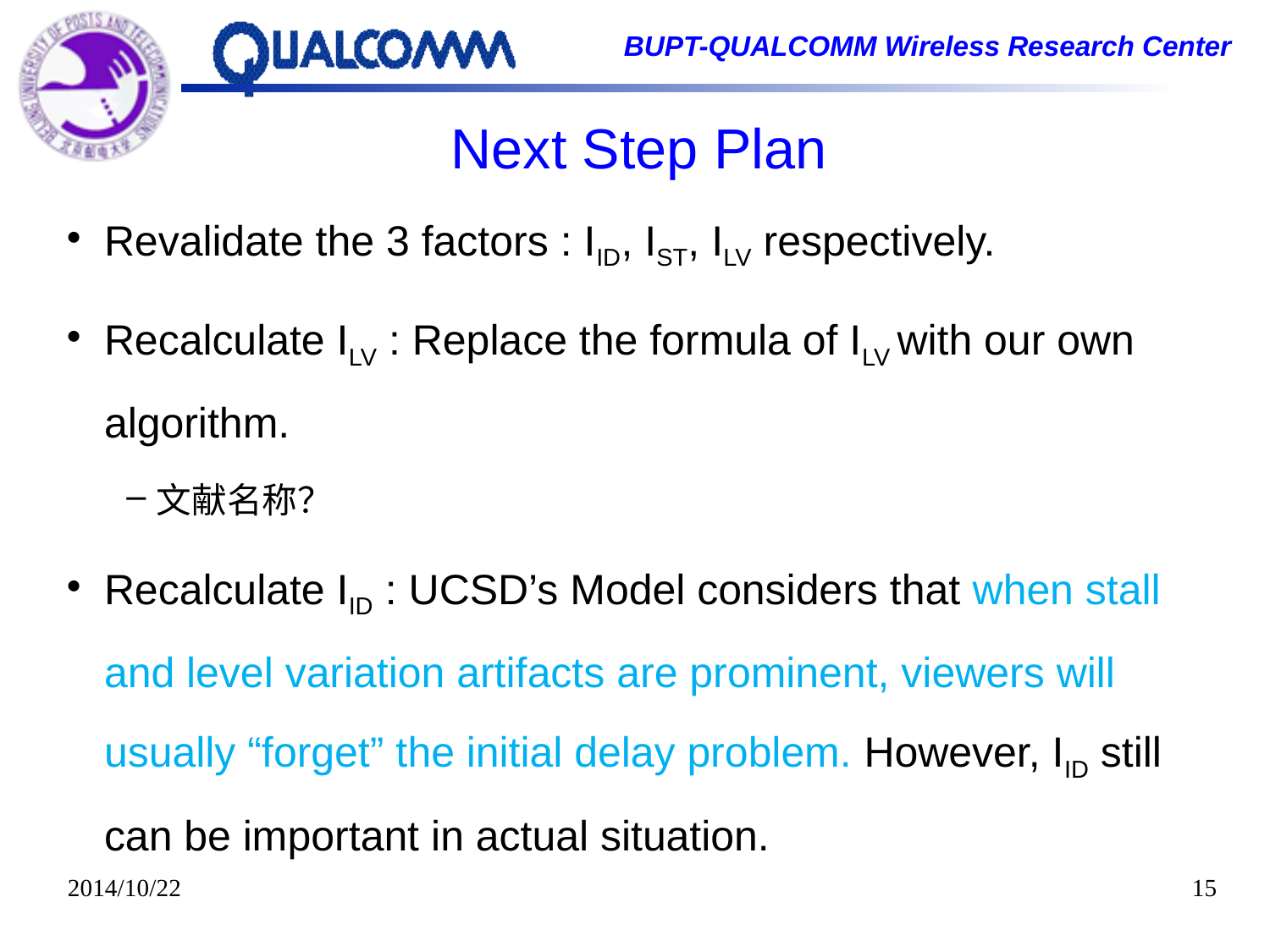

# Next Step Plan
Revalidate the 3 factors : IID, IST, ILV respectively.
Recalculate ILV : Replace the formula of ILV with our own algorithm.
文献名称？
Recalculate IID : UCSD’s Model considers that when stall and level variation artifacts are prominent, viewers will usually “forget” the initial delay problem. However, IID still can be important in actual situation.
2014/10/22
15